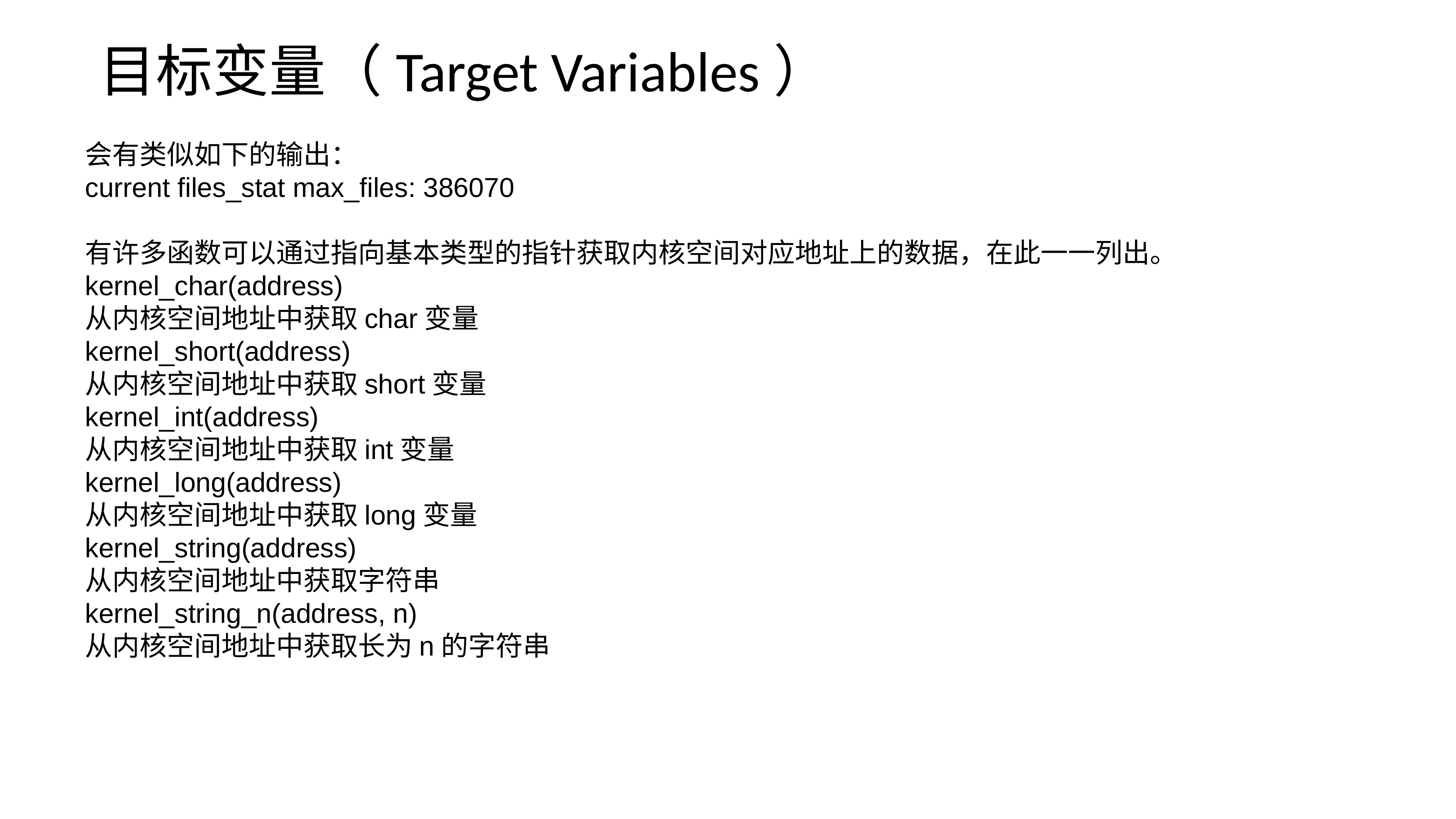

目标变量（Target Variables）
会有类似如下的输出：
current files_stat max_files: 386070

有许多函数可以通过指向基本类型的指针获取内核空间对应地址上的数据，在此一一列出。
kernel_char(address)
从内核空间地址中获取char变量
kernel_short(address)
从内核空间地址中获取short变量
kernel_int(address)
从内核空间地址中获取int变量
kernel_long(address)
从内核空间地址中获取long变量
kernel_string(address)
从内核空间地址中获取字符串
kernel_string_n(address, n)
从内核空间地址中获取长为n的字符串